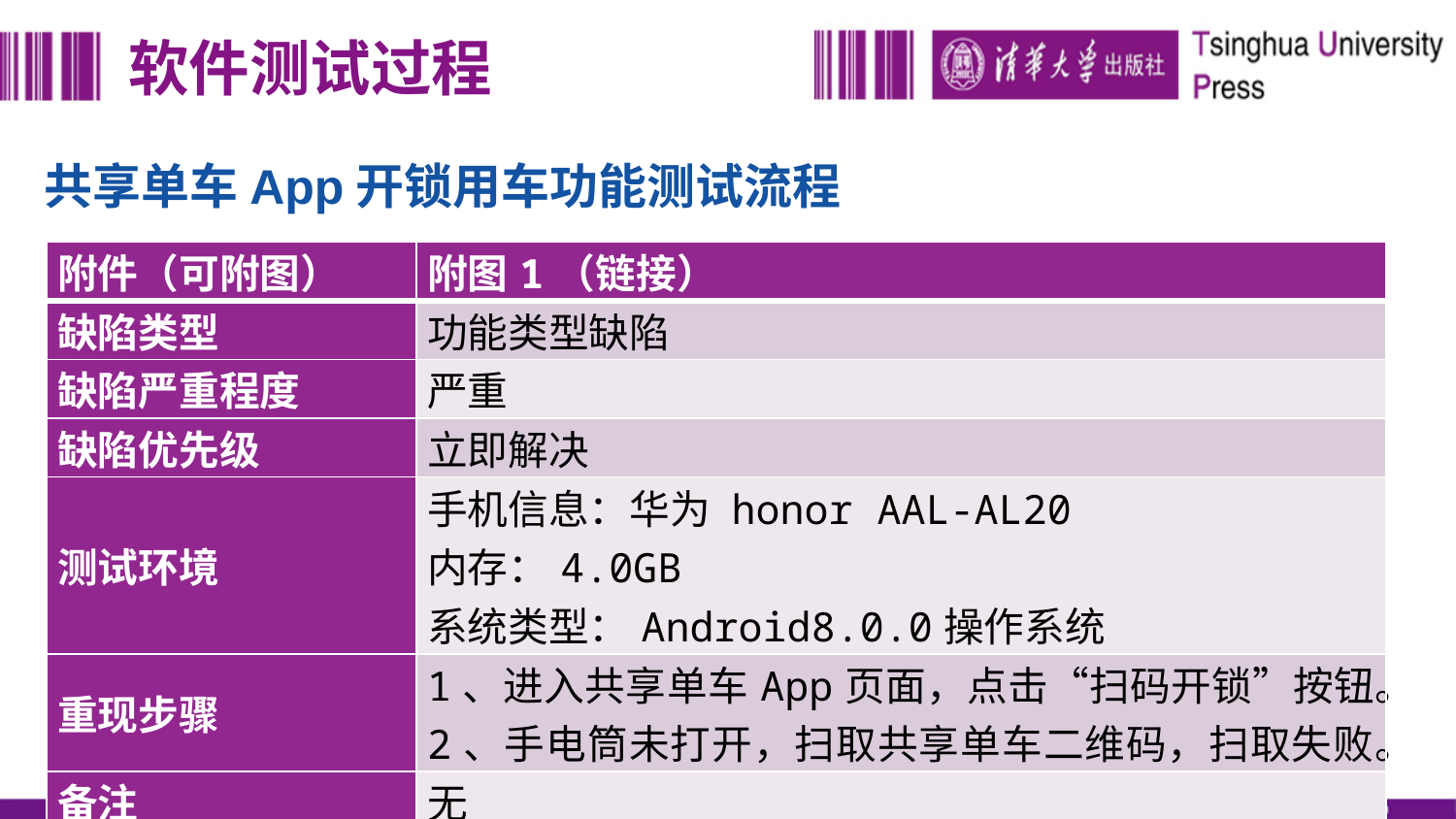

# 软件测试过程
共享单车App开锁用车功能测试流程
| 附件（可附图） | 附图1（链接） |
| --- | --- |
| 缺陷类型 | 功能类型缺陷 |
| 缺陷严重程度 | 严重 |
| 缺陷优先级 | 立即解决 |
| 测试环境 | 手机信息：华为 honor AAL-AL20 内存：4.0GB 系统类型：Android8.0.0操作系统 |
| 重现步骤 | 1、进入共享单车App页面，点击“扫码开锁”按钮。 2、手电筒未打开，扫取共享单车二维码，扫取失败。 |
| 备注 | 无 |